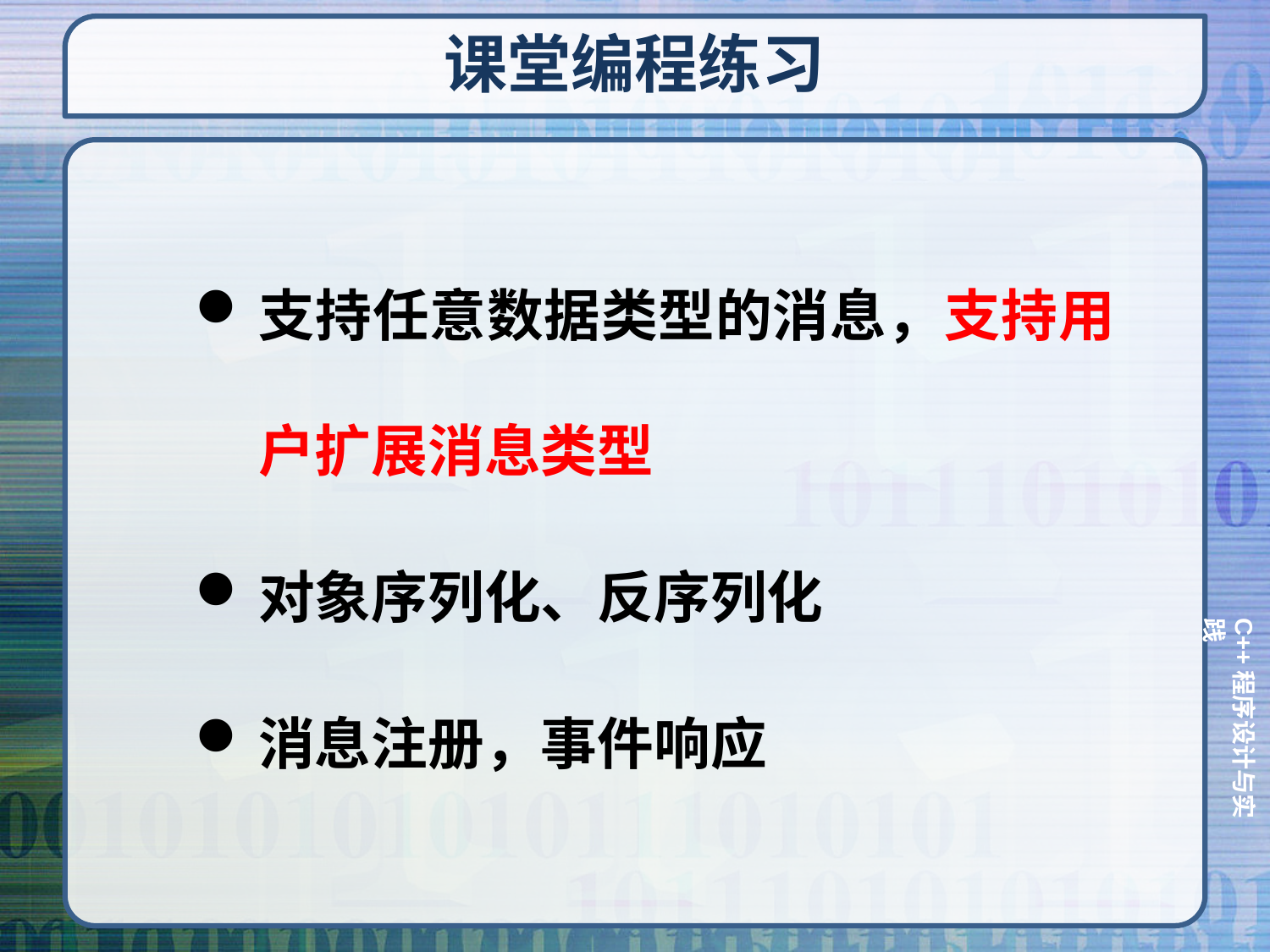

# 课堂编程练习
支持任意数据类型的消息，支持用户扩展消息类型
对象序列化、反序列化
消息注册，事件响应